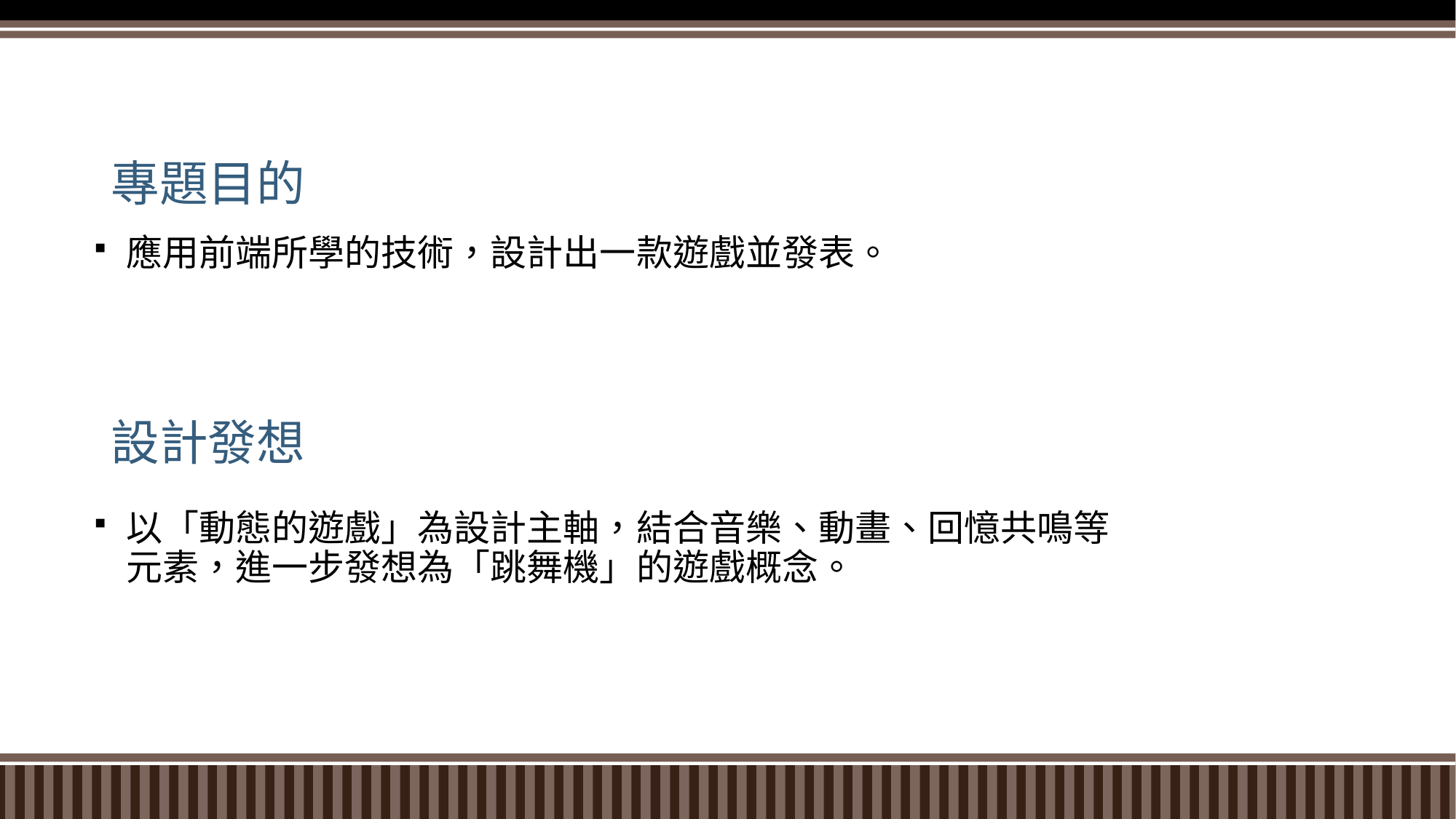

# 專題目的
應用前端所學的技術，設計出一款遊戲並發表。
設計發想
以「動態的遊戲」為設計主軸，結合音樂、動畫、回憶共鳴等元素，進一步發想為「跳舞機」的遊戲概念。